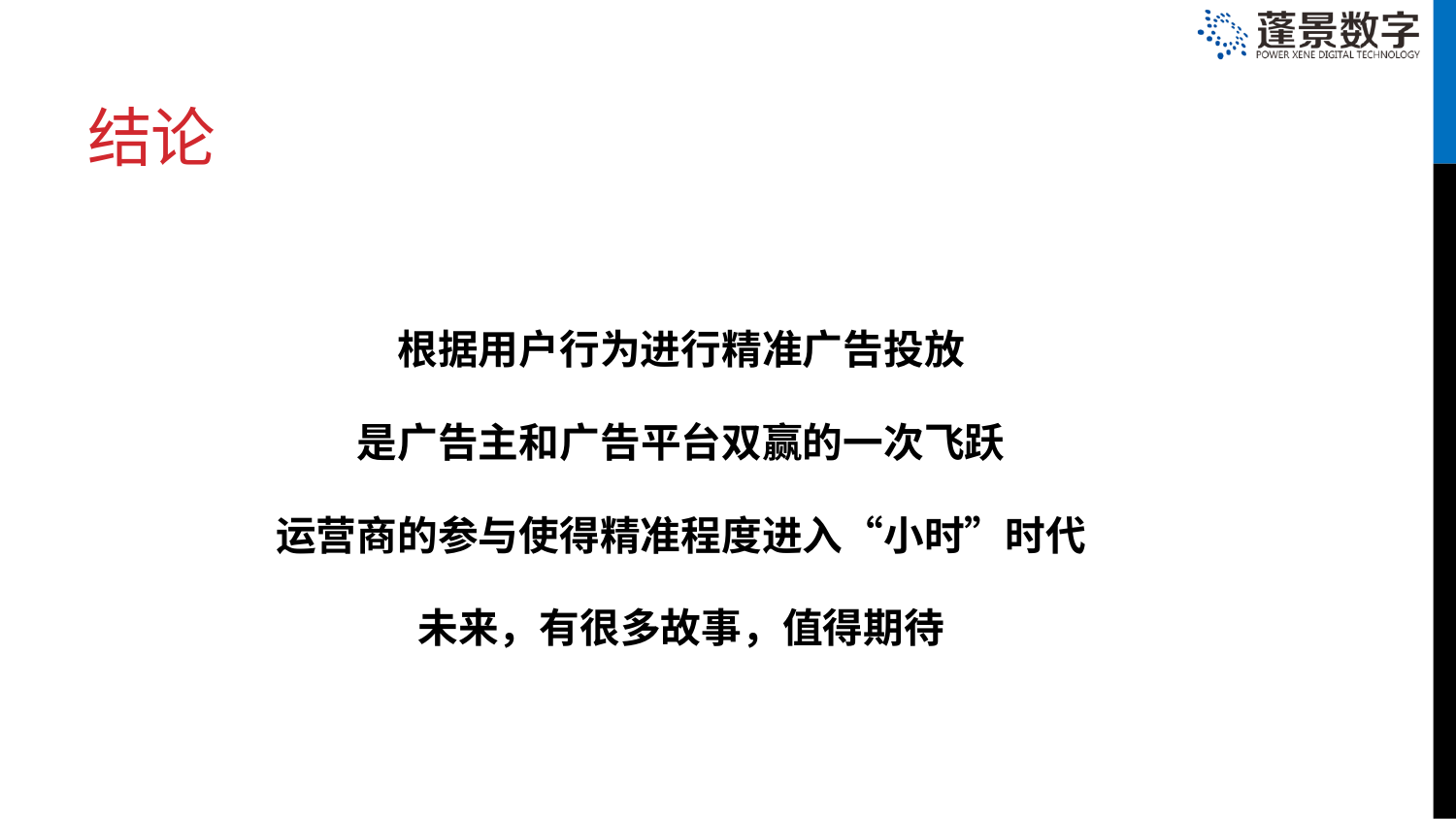

# 结论
根据用户行为进行精准广告投放
是广告主和广告平台双赢的一次飞跃
运营商的参与使得精准程度进入“小时”时代
未来，有很多故事，值得期待